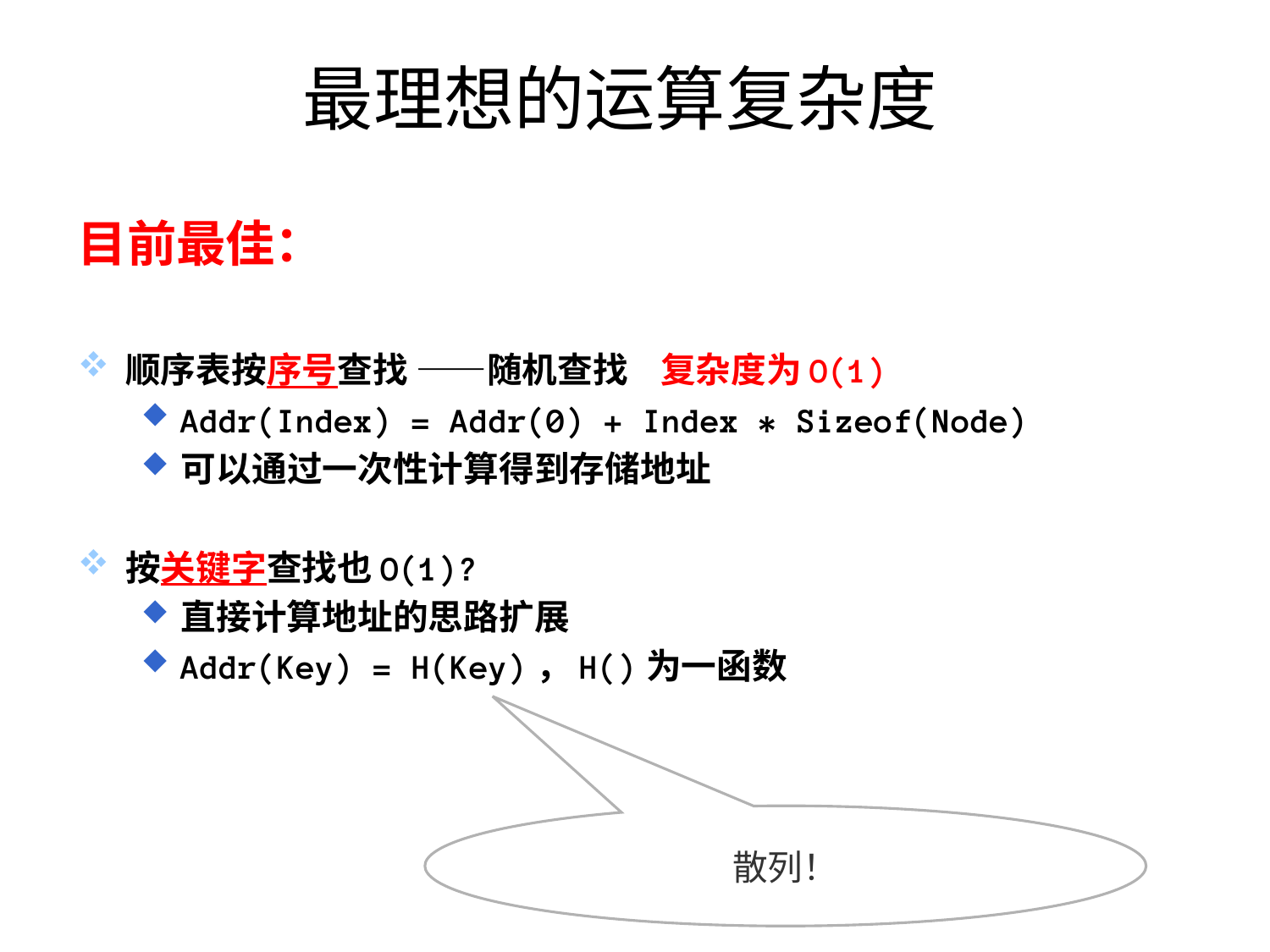

# 最理想的运算复杂度
目前最佳：

顺序表按序号查找 ——随机查找    复杂度为O(1)
Addr(Index) = Addr(0) + Index * Sizeof(Node)
可以通过一次性计算得到存储地址

按关键字查找也O(1)?
直接计算地址的思路扩展
Addr(Key) = H(Key)，H()为一函数
散列！
62